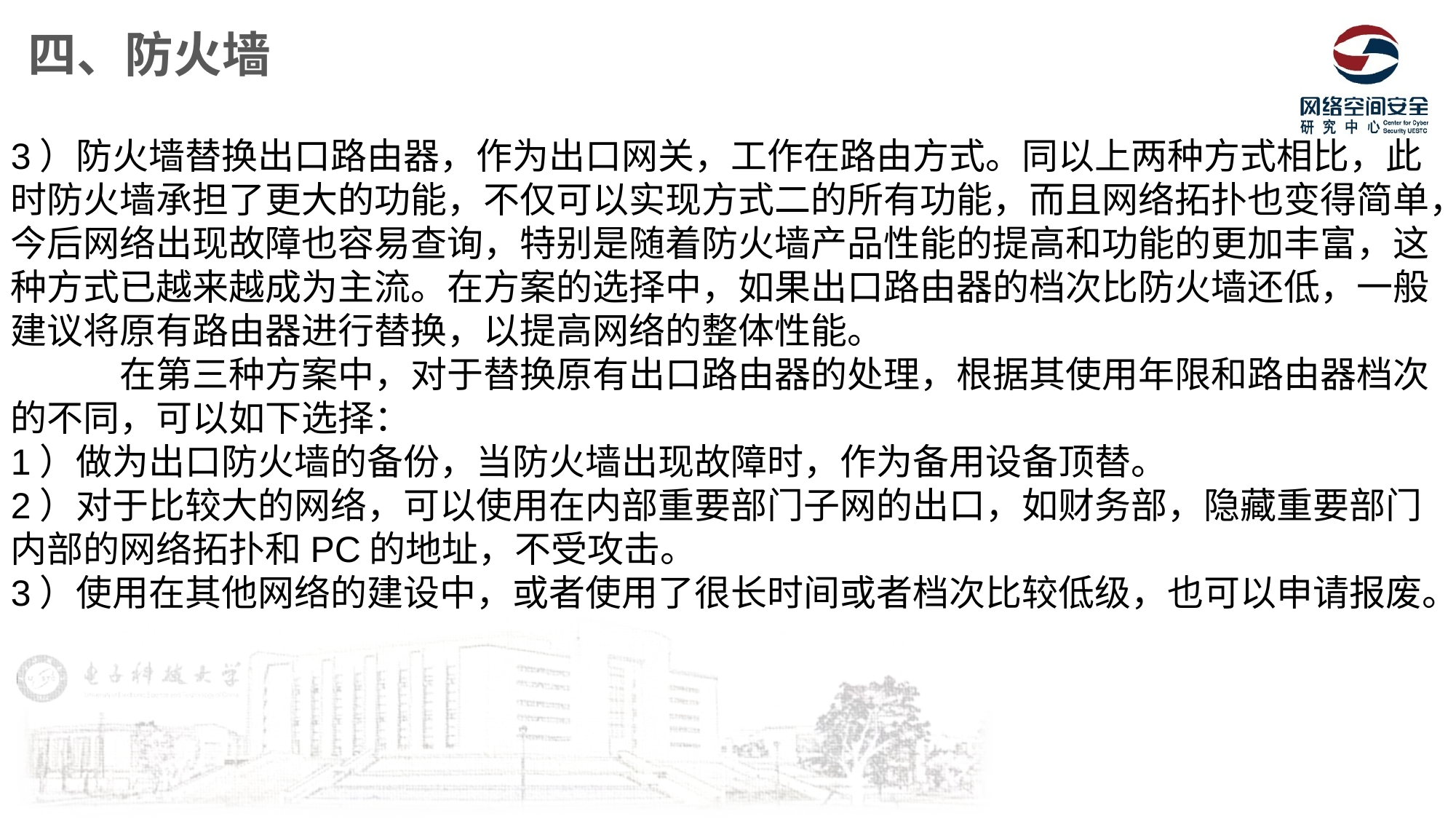

四、防火墙
3）防火墙替换出口路由器，作为出口网关，工作在路由方式。同以上两种方式相比，此时防火墙承担了更大的功能，不仅可以实现方式二的所有功能，而且网络拓扑也变得简单，今后网络出现故障也容易查询，特别是随着防火墙产品性能的提高和功能的更加丰富，这种方式已越来越成为主流。在方案的选择中，如果出口路由器的档次比防火墙还低，一般建议将原有路由器进行替换，以提高网络的整体性能。
	在第三种方案中，对于替换原有出口路由器的处理，根据其使用年限和路由器档次的不同，可以如下选择：
1）做为出口防火墙的备份，当防火墙出现故障时，作为备用设备顶替。
2）对于比较大的网络，可以使用在内部重要部门子网的出口，如财务部，隐藏重要部门内部的网络拓扑和PC的地址，不受攻击。
3）使用在其他网络的建设中，或者使用了很长时间或者档次比较低级，也可以申请报废。